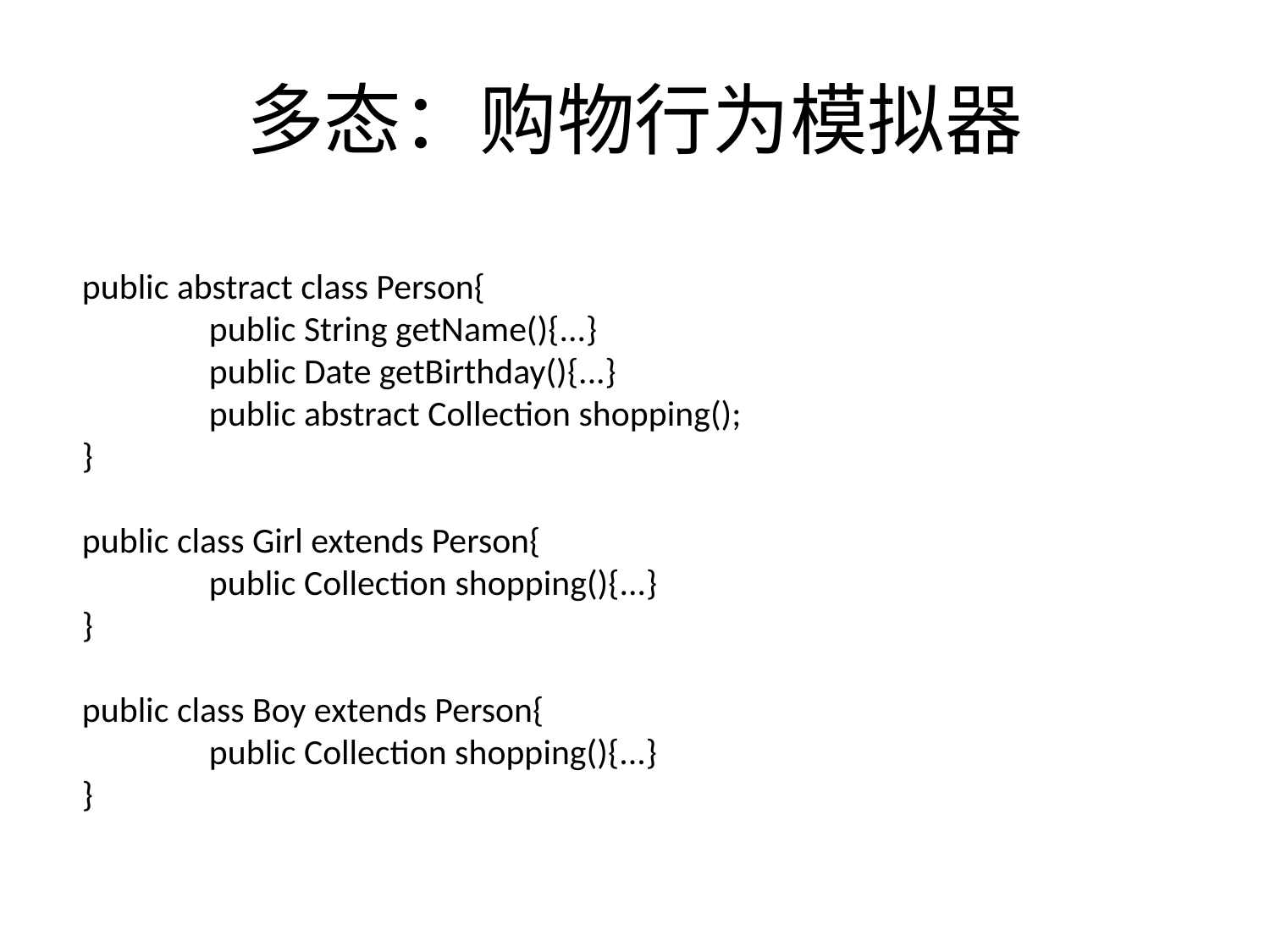

# 多态：购物行为模拟器
public abstract class Person{
	public String getName(){...}
	public Date getBirthday(){...}
	public abstract Collection shopping();
}

public class Girl extends Person{
	public Collection shopping(){...}
}

public class Boy extends Person{
	public Collection shopping(){...}
}